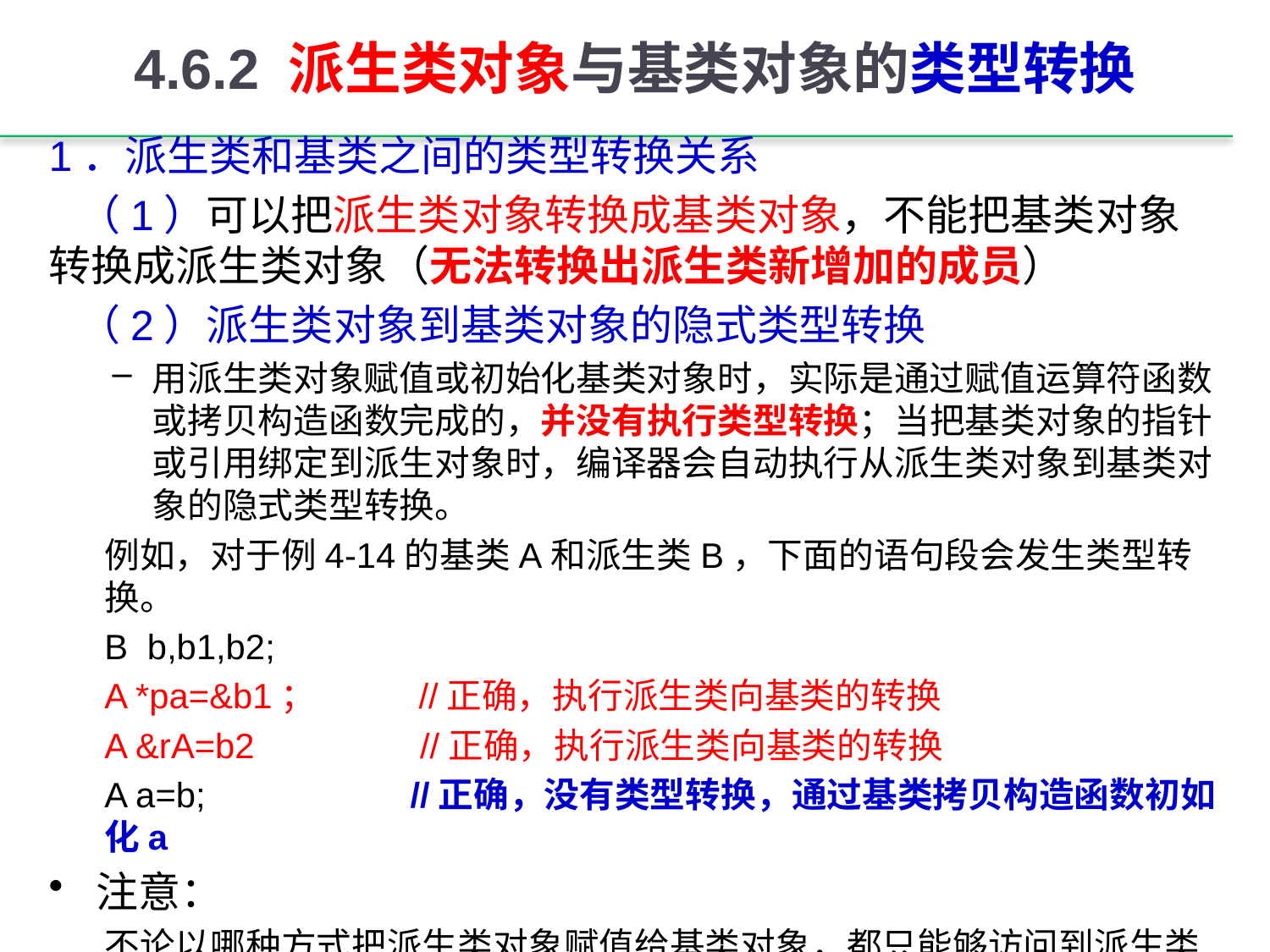

# 4.6.2 派生类对象与基类对象的类型转换
1．派生类和基类之间的类型转换关系
  （1）可以把派生类对象转换成基类对象，不能把基类对象转换成派生类对象（无法转换出派生类新增加的成员）
  （2）派生类对象到基类对象的隐式类型转换
用派生类对象赋值或初始化基类对象时，实际是通过赋值运算符函数或拷贝构造函数完成的，并没有执行类型转换；当把基类对象的指针或引用绑定到派生对象时，编译器会自动执行从派生类对象到基类对象的隐式类型转换。
例如，对于例4-14的基类A和派生类B，下面的语句段会发生类型转换。
B  b,b1,b2;
A *pa=&b1；            //正确，执行派生类向基类的转换
A &rA=b2                 //正确，执行派生类向基类的转换
A a=b;   	　 //正确，没有类型转换，通过基类拷贝构造函数初如化a
注意：
不论以哪种方式把派生类对象赋值给基类对象，都只能够访问到派生类对象中的基类子对象的成员，不能访问派生类的自定义成员